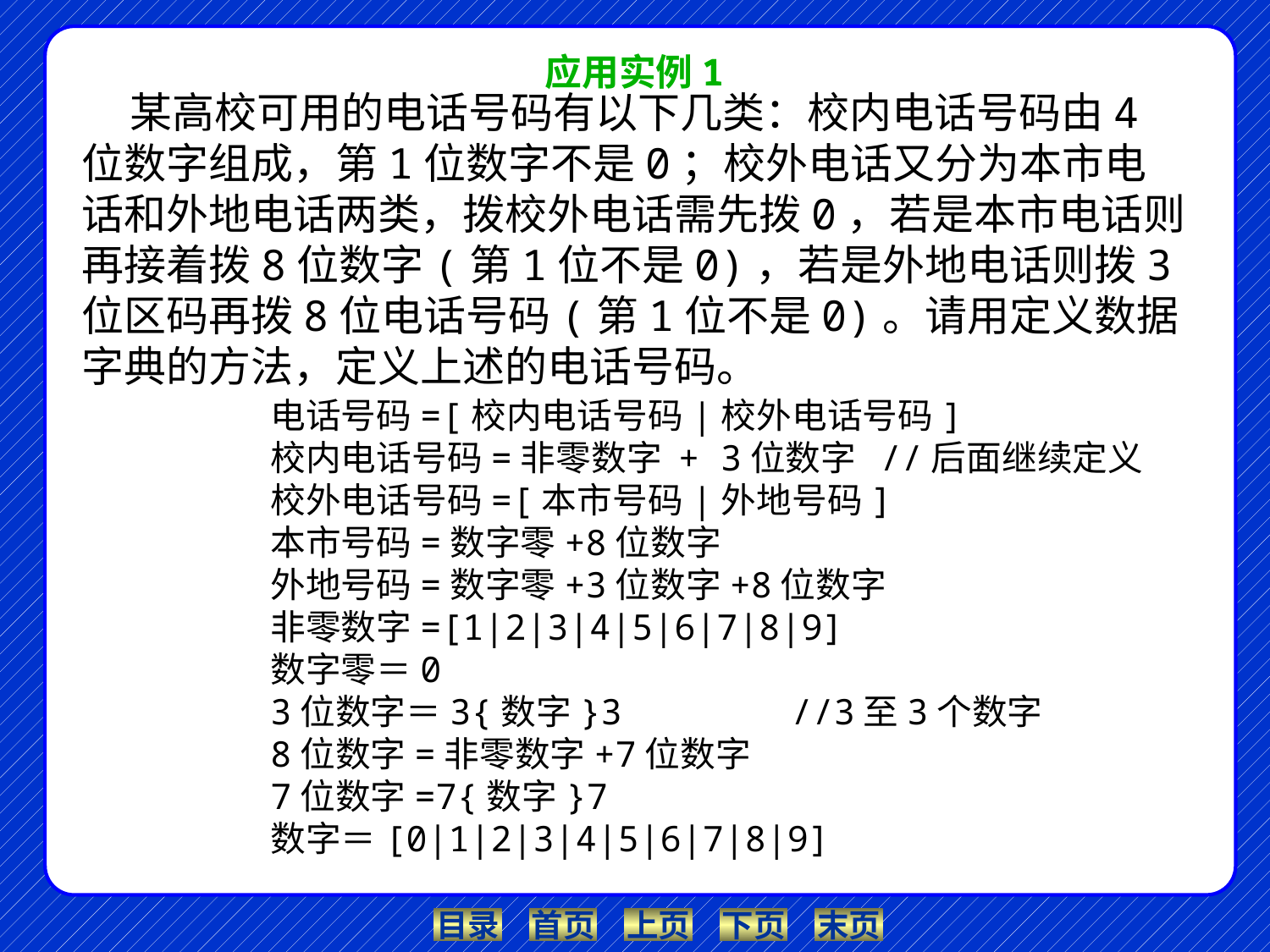

# 应用实例1
    某高校可用的电话号码有以下几类：校内电话号码由4位数字组成，第1位数字不是0；校外电话又分为本市电话和外地电话两类，拨校外电话需先拨0，若是本市电话则再接着拨8位数字(第1位不是0)，若是外地电话则拨3位区码再拨8位电话号码(第1位不是0)。请用定义数据字典的方法，定义上述的电话号码。
电话号码=[校内电话号码|校外电话号码]
校内电话号码=非零数字 + 3位数字  //后面继续定义
校外电话号码=[本市号码|外地号码]
本市号码=数字零+8位数字
外地号码=数字零+3位数字+8位数字
非零数字=[1|2|3|4|5|6|7|8|9]
数字零＝0
3位数字＝3{数字}3        //3至3个数字
8位数字=非零数字+7位数字
7位数字=7{数字}7
数字＝[0|1|2|3|4|5|6|7|8|9]